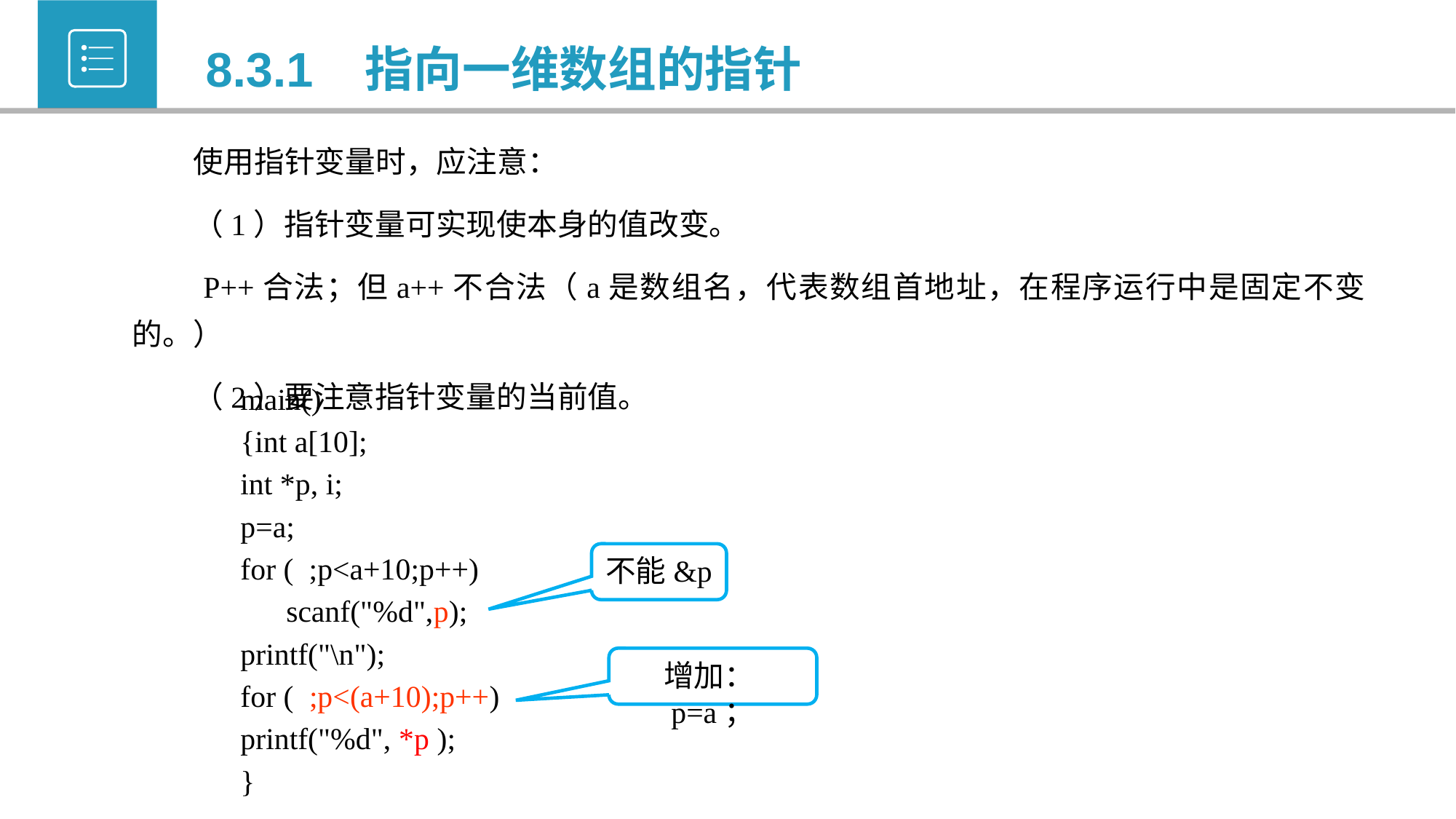

8.3.1   指向一维数组的指针
        使用指针变量时，应注意：
        （1）指针变量可实现使本身的值改变。
        P++合法；但a++不合法（a是数组名，代表数组首地址，在程序运行中是固定不变的。）
        （2）要注意指针变量的当前值。
main()
{int a[10];
int *p, i;
p=a;
for (  ;p<a+10;p++)
      scanf("%d",p);
printf("\n");
for (  ;p<(a+10);p++)
printf("%d", *p );
}
不能&p
增加：p=a；